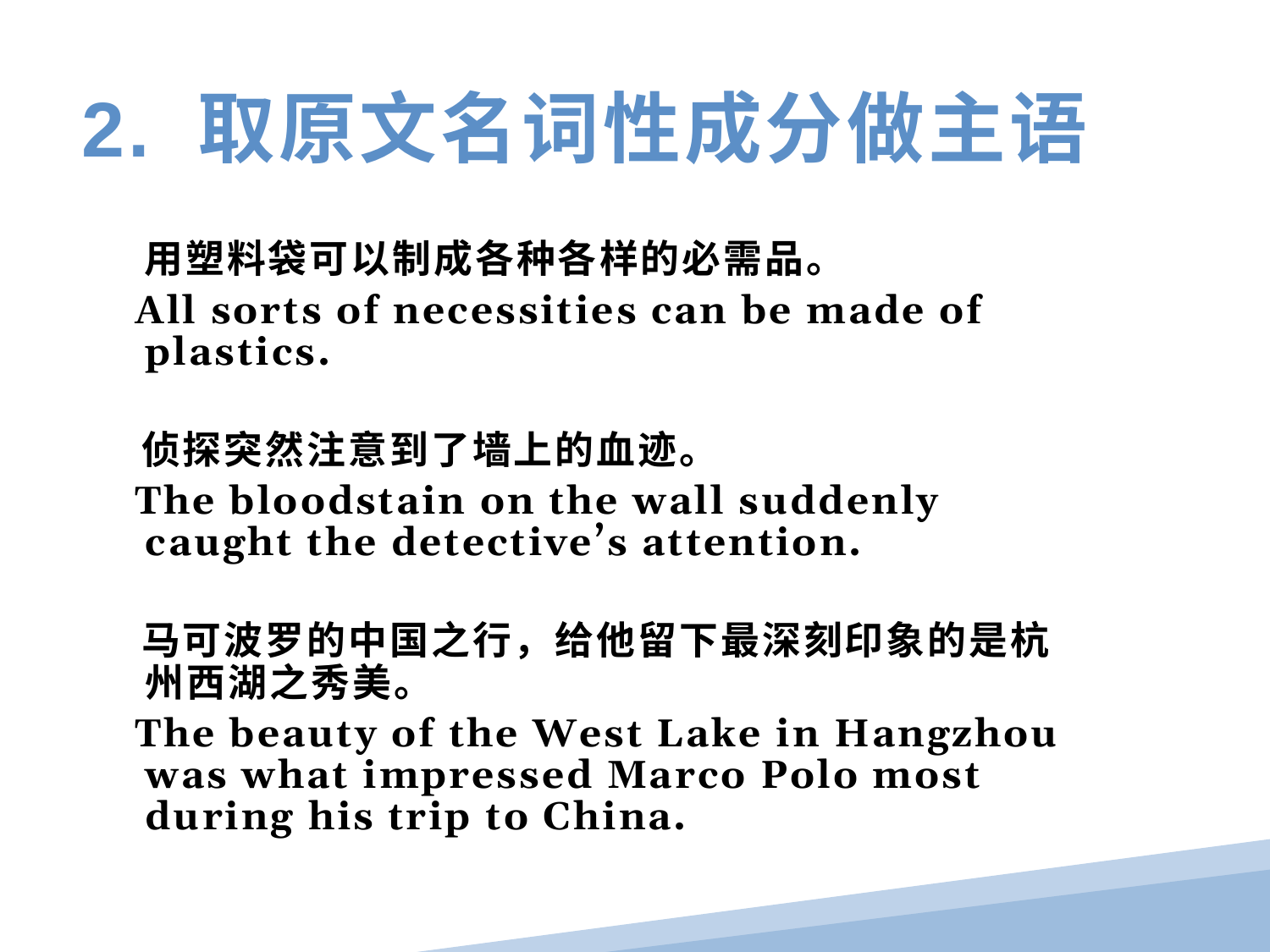

2. 取原文名词性成分做主语

   用塑料袋可以制成各种各样的必需品。
   All sorts of necessities can be made of plastics.

   侦探突然注意到了墙上的血迹。
   The bloodstain on the wall suddenly caught the detective’s attention.

   马可波罗的中国之行，给他留下最深刻印象的是杭州西湖之秀美。
   The beauty of the West Lake in Hangzhou was what impressed Marco Polo most during his trip to China.